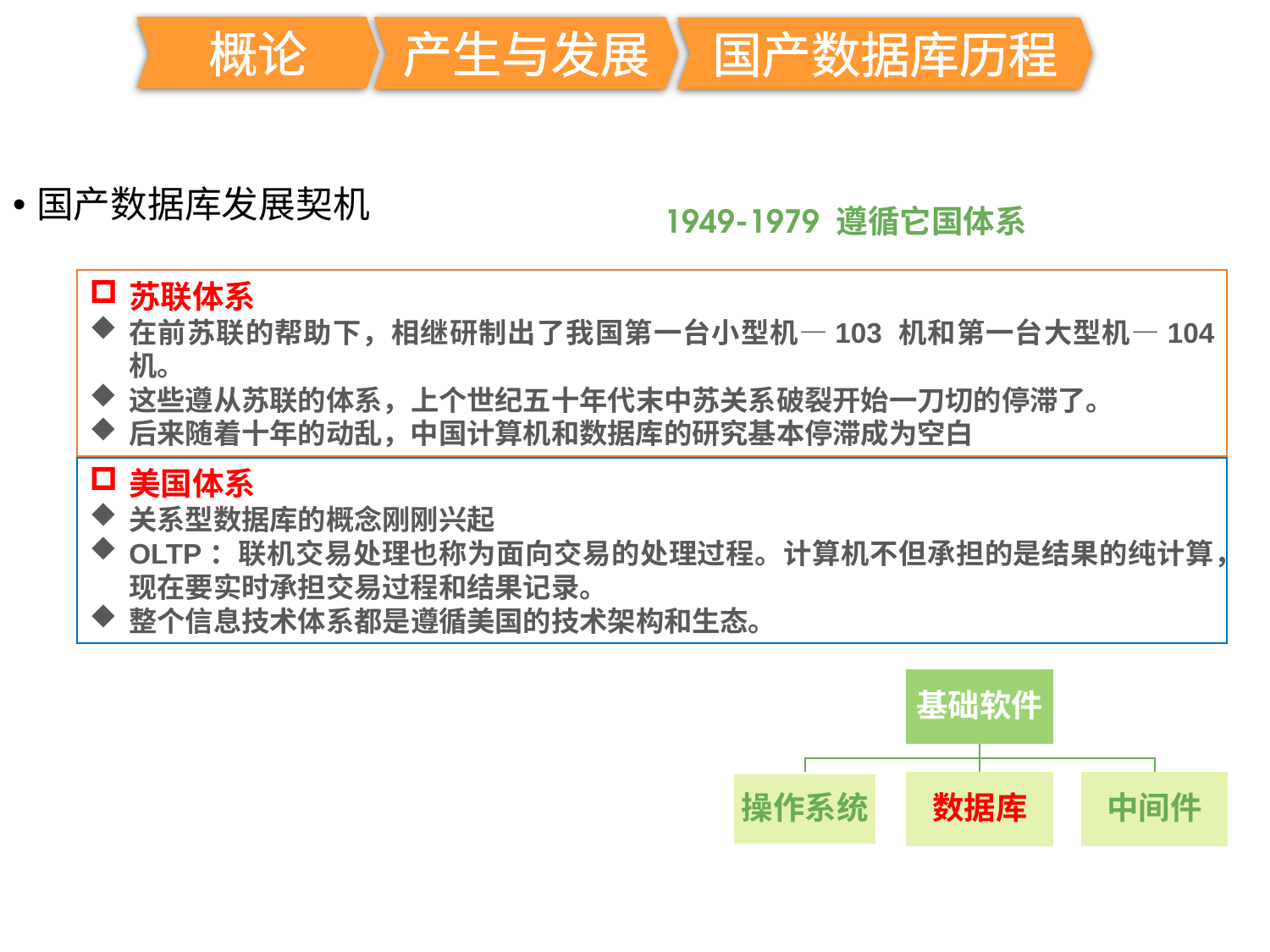

概论
产生与发展
国产数据库历程
国产数据库发展契机
1949-1979 遵循它国体系
苏联体系
在前苏联的帮助下，相继研制出了我国第一台小型机—103 机和第一台大型机—104 机。
这些遵从苏联的体系，上个世纪五十年代末中苏关系破裂开始一刀切的停滞了。
后来随着十年的动乱，中国计算机和数据库的研究基本停滞成为空白
美国体系
关系型数据库的概念刚刚兴起
OLTP：联机交易处理也称为面向交易的处理过程。计算机不但承担的是结果的纯计算，现在要实时承担交易过程和结果记录。
整个信息技术体系都是遵循美国的技术架构和生态。
基础软件
操作系统
数据库
中间件